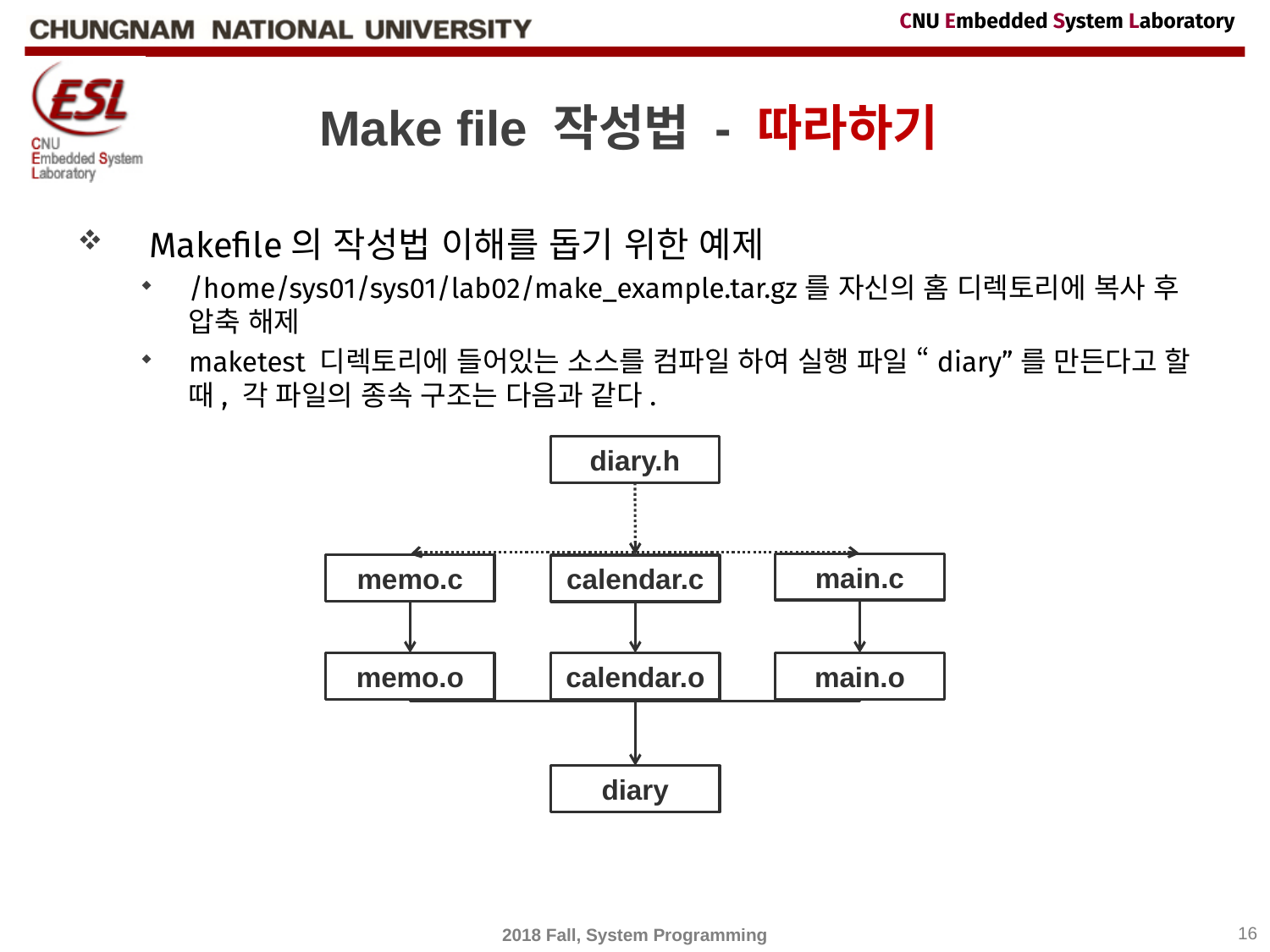

# Make file 작성법 - 따라하기
Makefile의 작성법 이해를 돕기 위한 예제
/home/sys01/sys01/lab02/make_example.tar.gz를 자신의 홈 디렉토리에 복사 후 압축 해제
maketest 디렉토리에 들어있는 소스를 컴파일 하여 실행 파일 “diary”를 만든다고 할 때, 각 파일의 종속 구조는 다음과 같다.

다음 페이지의 Makefile 예는 해당 종속 관계에 맞추어 작성된 것.
diary.h
main.c
memo.c
calendar.c
memo.o
calendar.o
main.o
diary
2018 Fall, System Programming
16